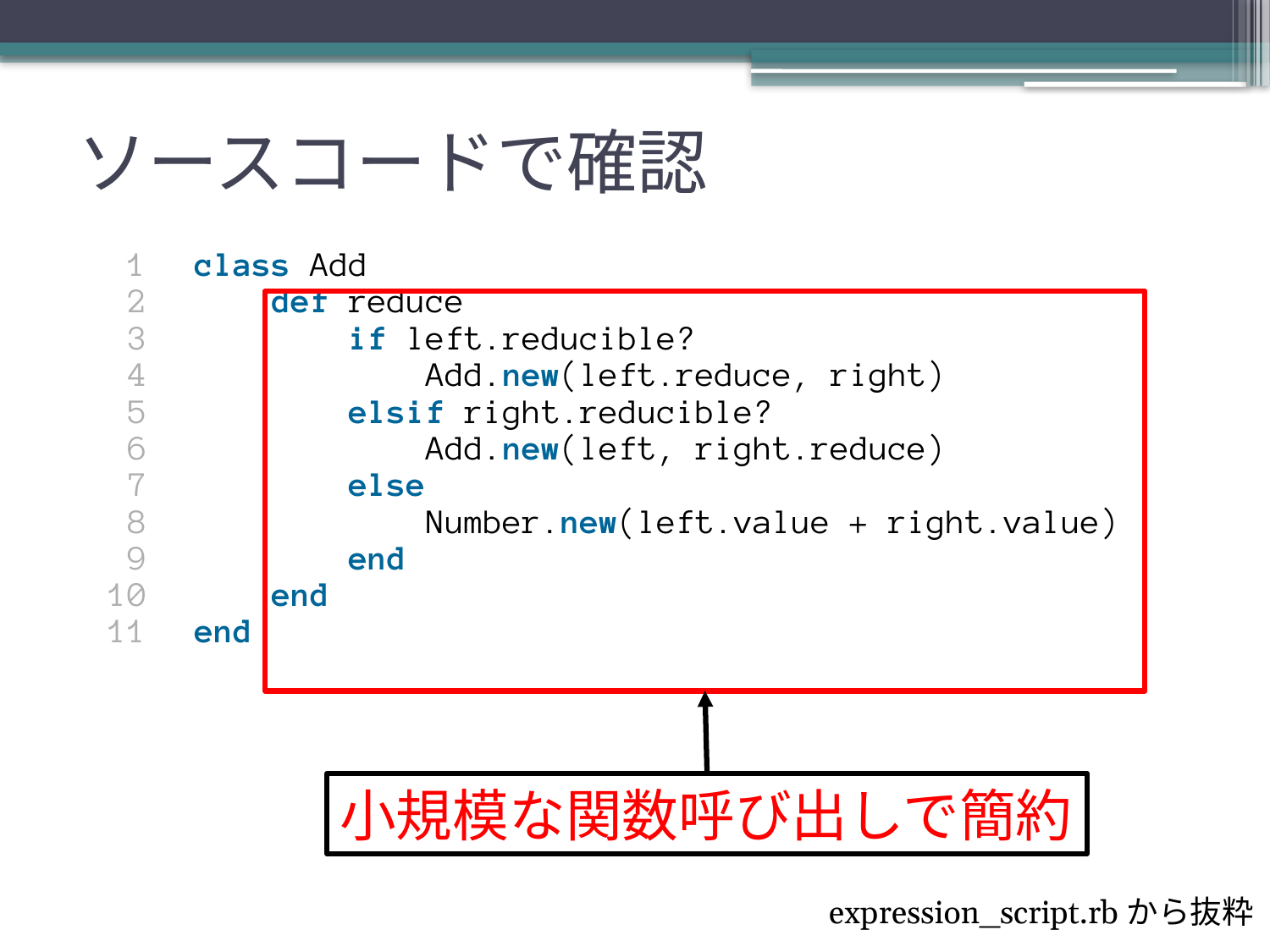

# ソースコードで確認
| 1 | class Add |
| --- | --- |
| 2 | def reduce |
| 3 | if left.reducible? |
| 4 | Add.new(left.reduce, right) |
| 5 | elsif right.reducible? |
| 6 | Add.new(left, right.reduce) |
| 7 | else |
| 8 | Number.new(left.value + right.value) |
| 9 | end |
| 10 | end |
| 11 | end |

小規模な関数呼び出しで簡約
expression_script.rbから抜粋